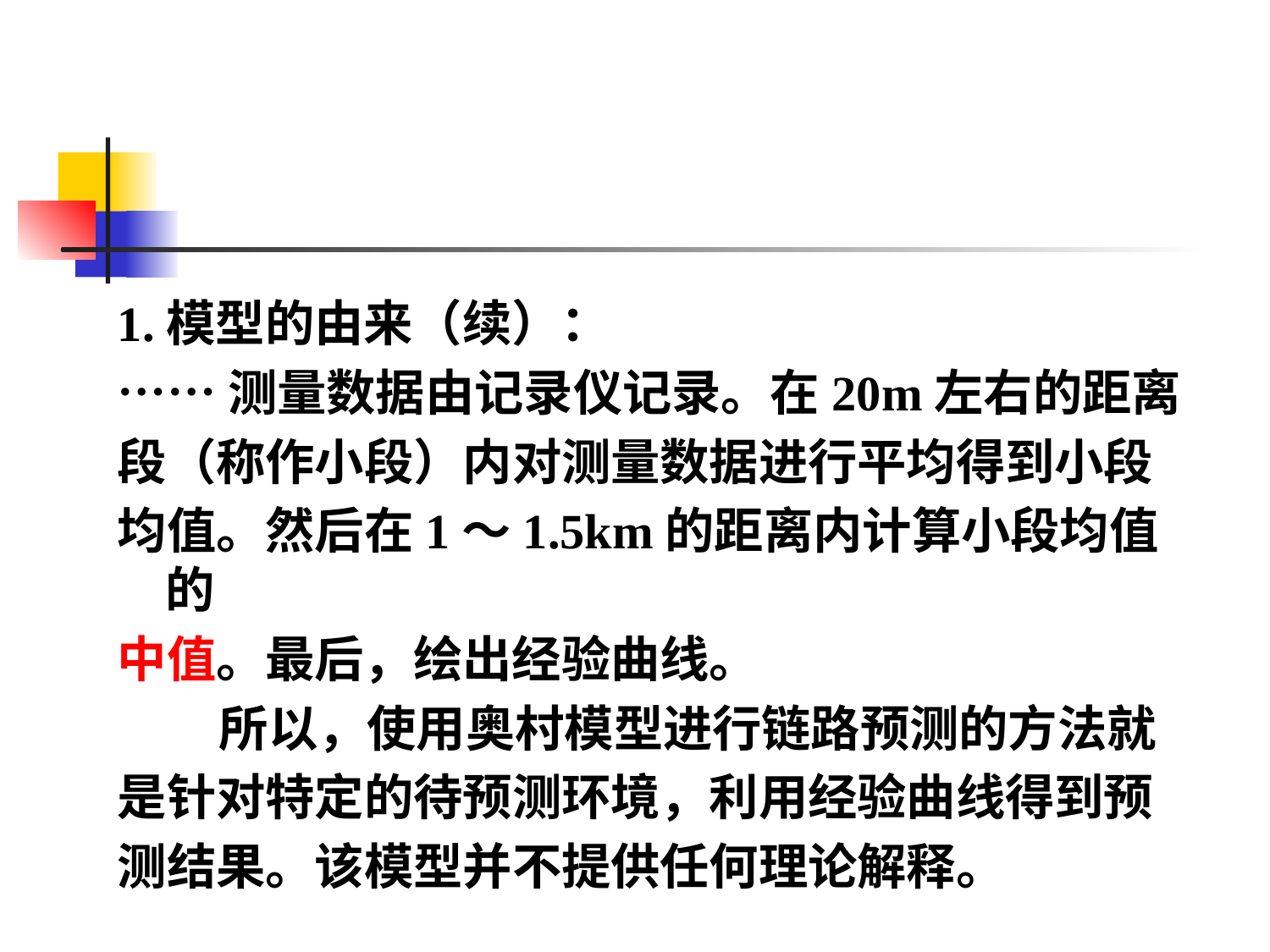

1.模型的由来（续）：
……测量数据由记录仪记录。在20m左右的距离
段（称作小段）内对测量数据进行平均得到小段
均值。然后在1～1.5km的距离内计算小段均值的
中值。最后，绘出经验曲线。
        所以，使用奥村模型进行链路预测的方法就
是针对特定的待预测环境，利用经验曲线得到预
测结果。该模型并不提供任何理论解释。